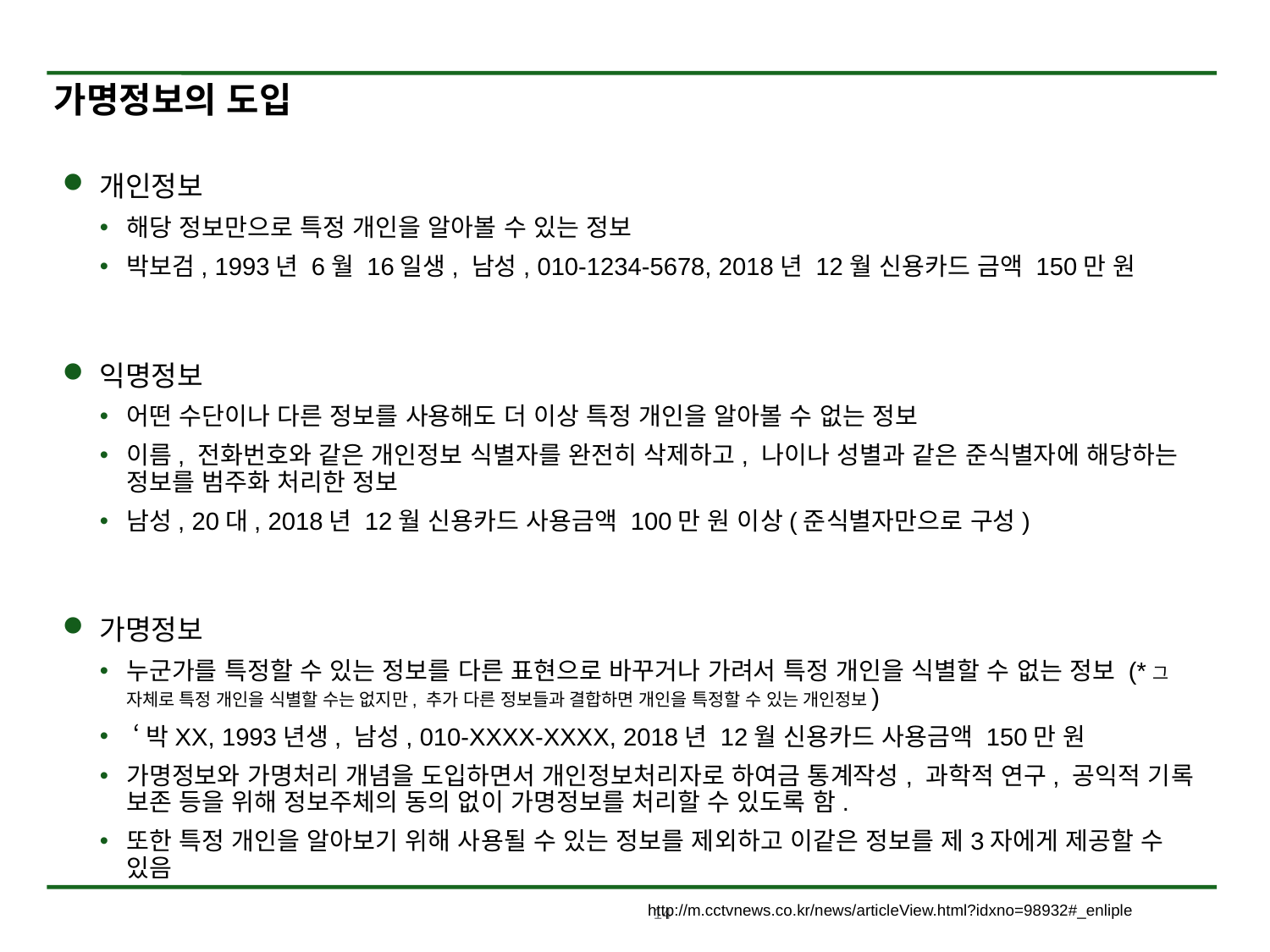

# 가명정보의 도입
개인정보
해당 정보만으로 특정 개인을 알아볼 수 있는 정보
박보검, 1993년 6월 16일생, 남성, 010-1234-5678, 2018년 12월 신용카드 금액 150만 원

익명정보
어떤 수단이나 다른 정보를 사용해도 더 이상 특정 개인을 알아볼 수 없는 정보
이름, 전화번호와 같은 개인정보 식별자를 완전히 삭제하고, 나이나 성별과 같은 준식별자에 해당하는 정보를 범주화 처리한 정보
남성, 20대, 2018년 12월 신용카드 사용금액 100만 원 이상(준식별자만으로 구성)

가명정보
누군가를 특정할 수 있는 정보를 다른 표현으로 바꾸거나 가려서 특정 개인을 식별할 수 없는 정보 (*그 자체로 특정 개인을 식별할 수는 없지만, 추가 다른 정보들과 결합하면 개인을 특정할 수 있는 개인정보)
 ‘박XX, 1993년생, 남성, 010-XXXX-XXXX, 2018년 12월 신용카드 사용금액 150만 원
가명정보와 가명처리 개념을 도입하면서 개인정보처리자로 하여금 통계작성, 과학적 연구, 공익적 기록 보존 등을 위해 정보주체의 동의 없이 가명정보를 처리할 수 있도록 함.
또한 특정 개인을 알아보기 위해 사용될 수 있는 정보를 제외하고 이같은 정보를 제3자에게 제공할 수 있음
http://m.cctvnews.co.kr/news/articleView.html?idxno=98932#_enliple